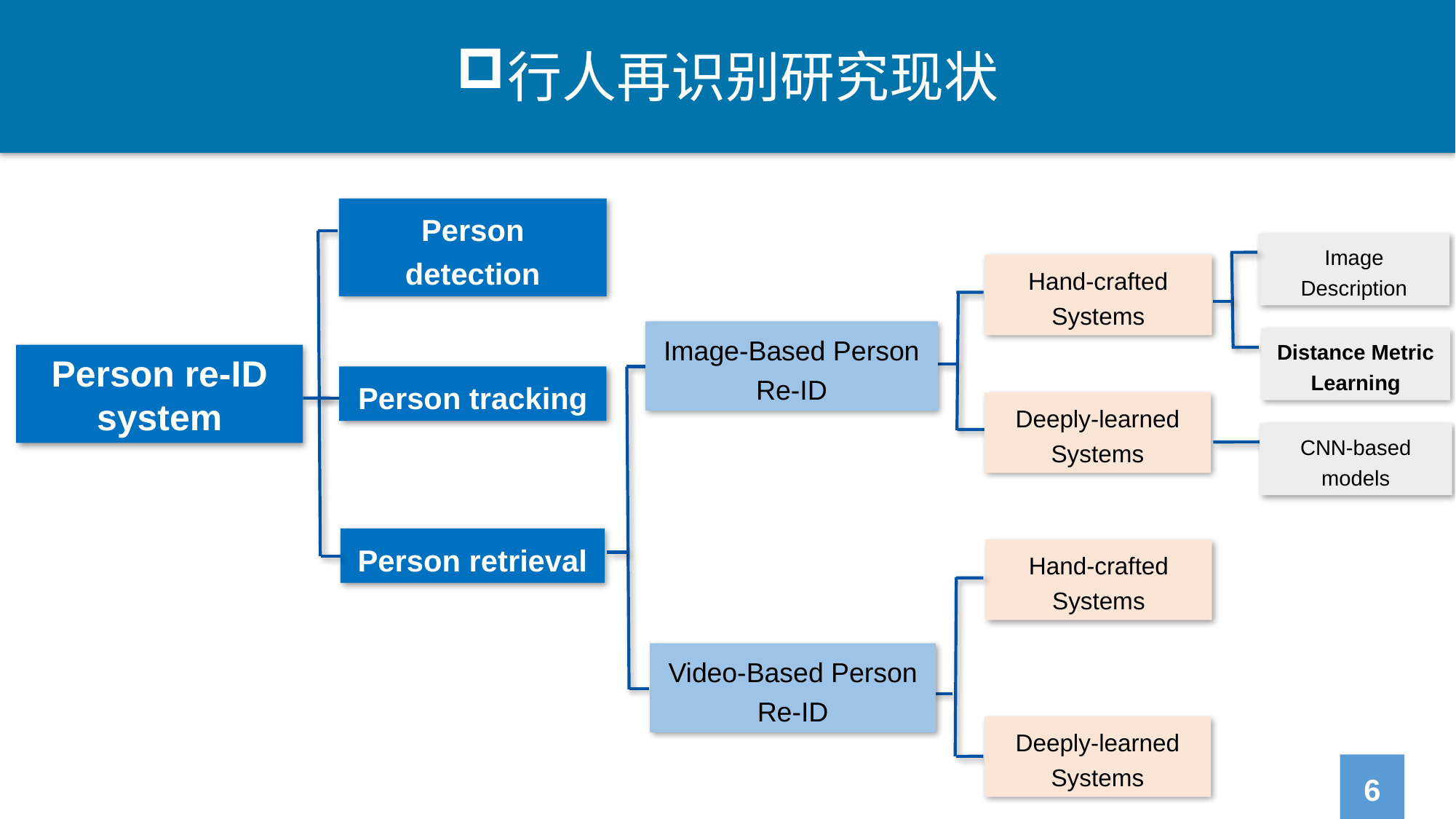

行人再识别研究现状
Person detection
Image Description
Hand-crafted Systems
Image-Based Person Re-ID
Distance Metric Learning
Person re-ID
system
Person tracking
Deeply-learned Systems
CNN-based models
Person retrieval
Hand-crafted Systems
Video-Based Person Re-ID
Deeply-learned Systems
6